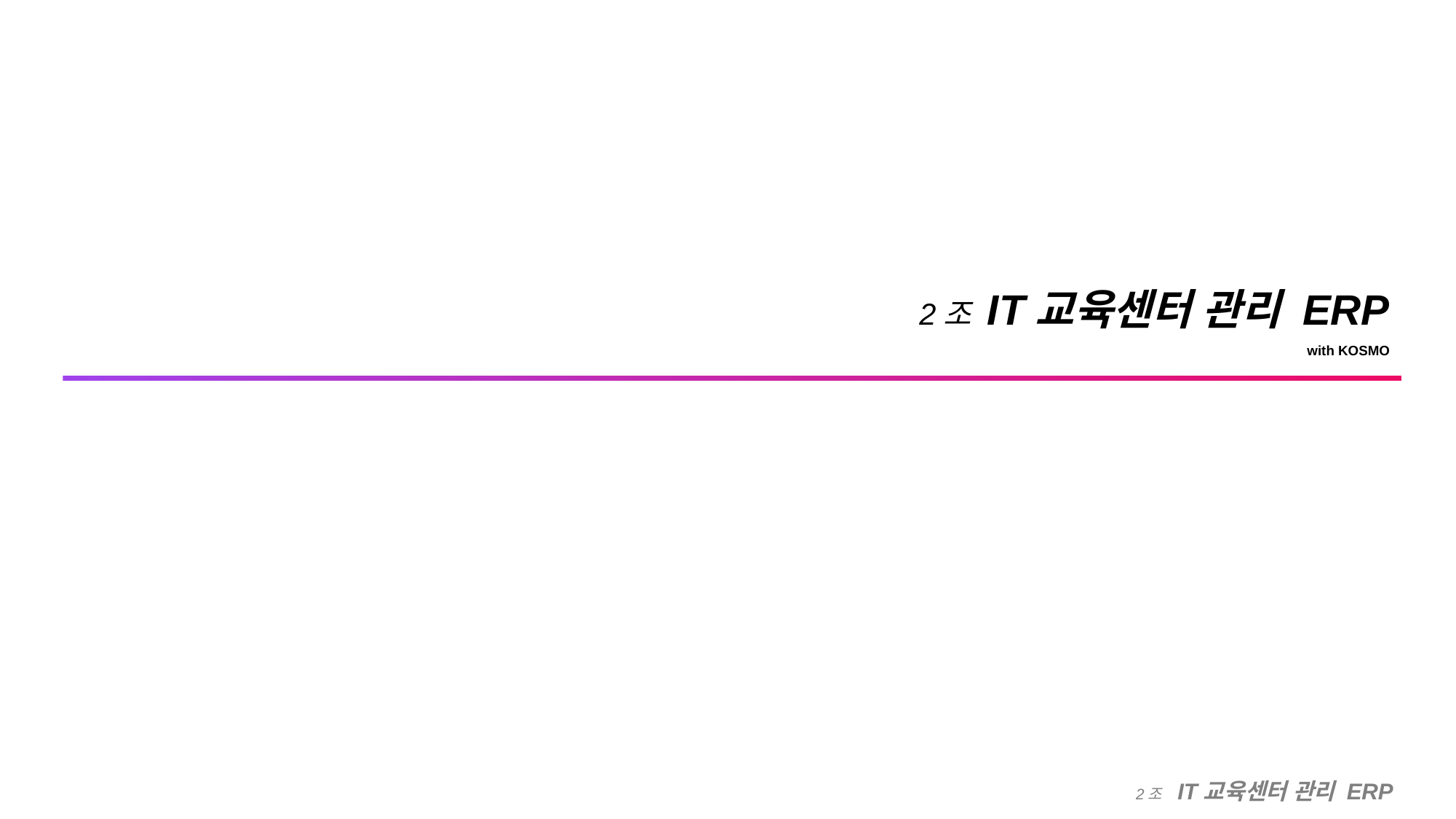

2조 IT교육센터 관리 ERP
with KOSMO

2조 IT교육센터 관리 ERP